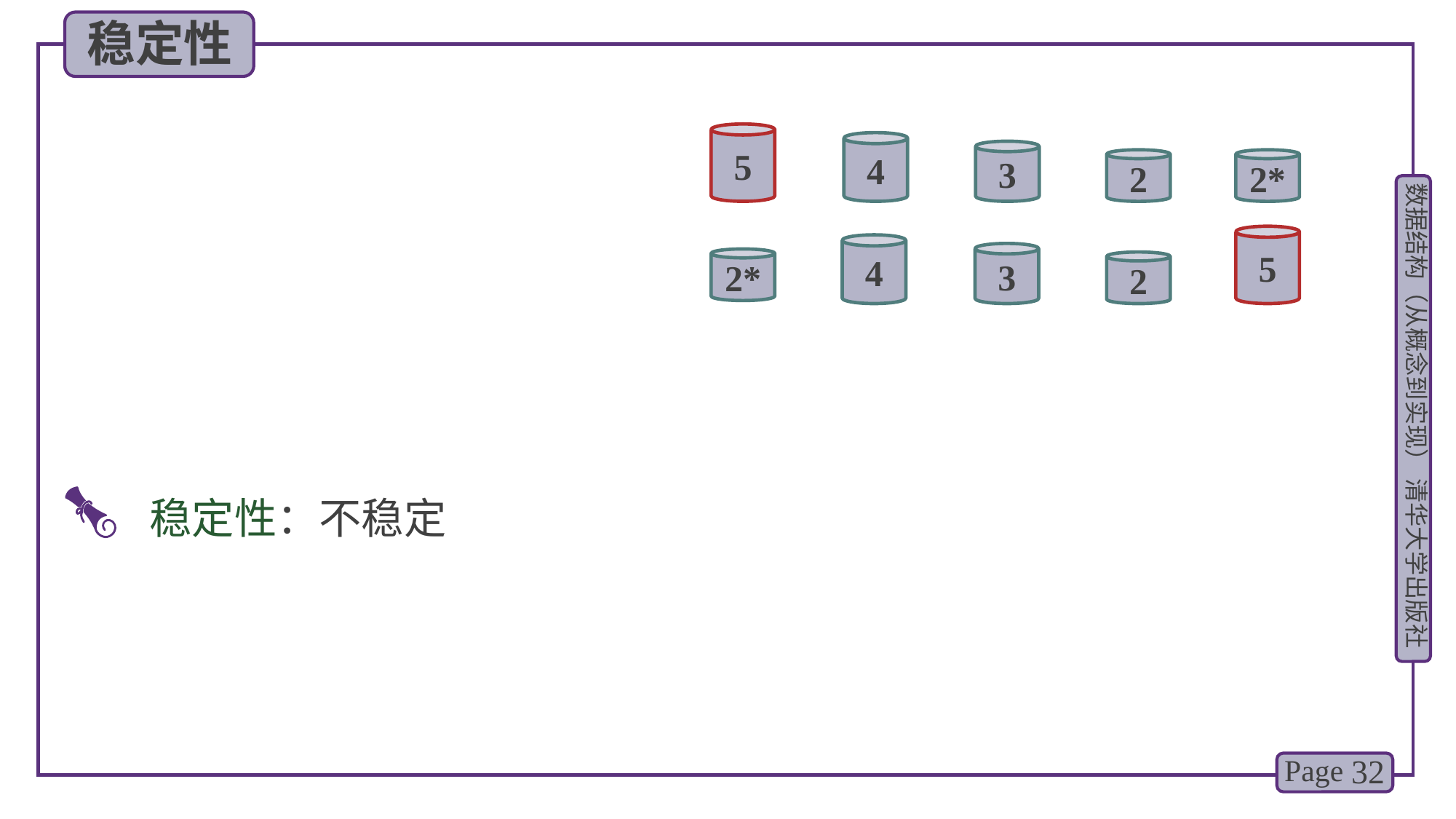

稳定性

5
4
3
2
2*
5
4
3
2*
2
 稳定性：不稳定